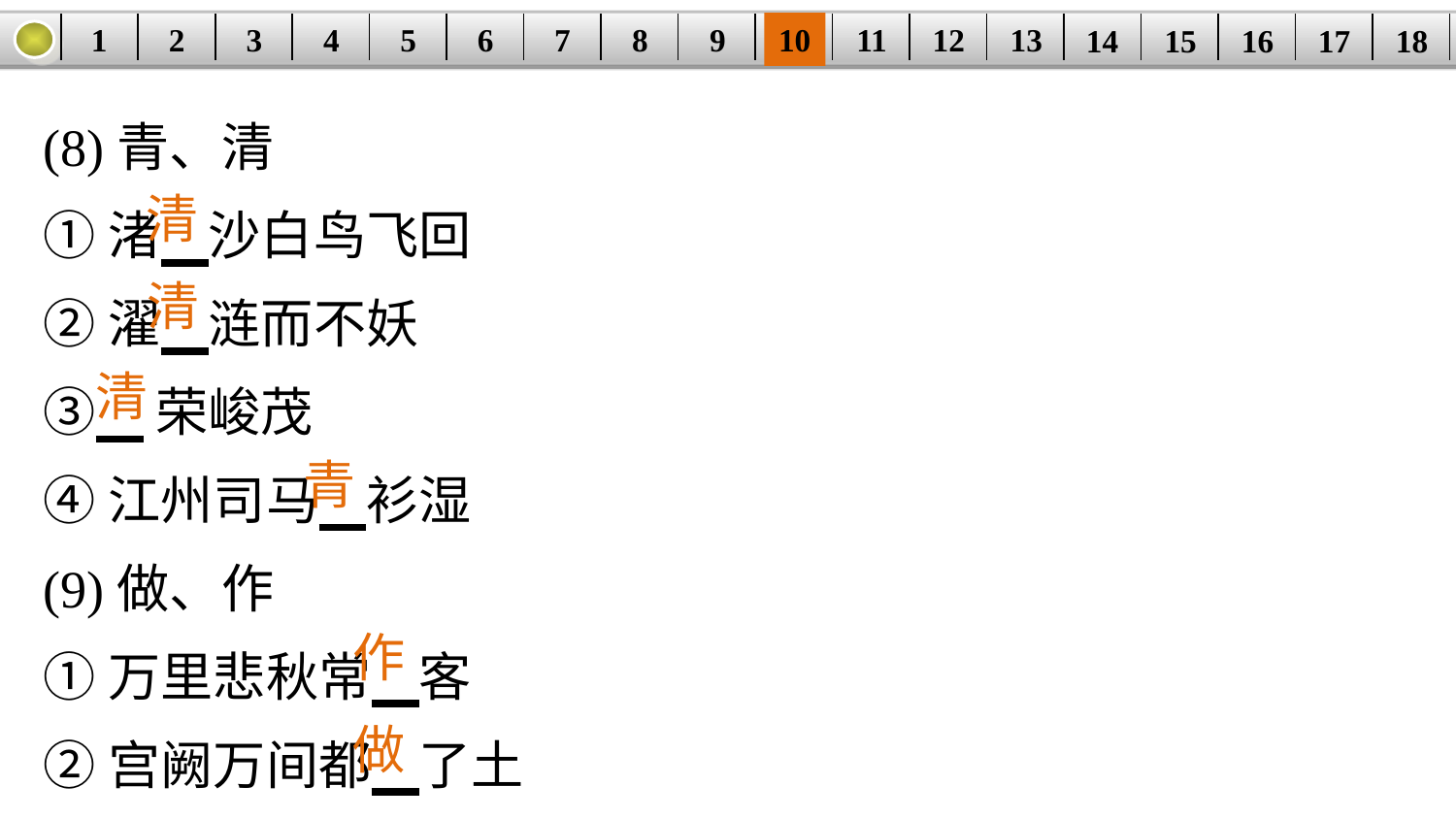

1
2
3
4
5
6
7
8
9
10
11
12
13
14
15
16
17
18
|  |  |  |  |  |  |  |  |  |  |  |  |  |  |  |  |  |  |
| --- | --- | --- | --- | --- | --- | --- | --- | --- | --- | --- | --- | --- | --- | --- | --- | --- | --- |

(8)青、清
①渚    沙白鸟飞回
②濯    涟而不妖
③    荣峻茂
④江州司马    衫湿
(9)做、作
①万里悲秋常    客
②宫阙万间都    了土
清
清
清
青
作
做